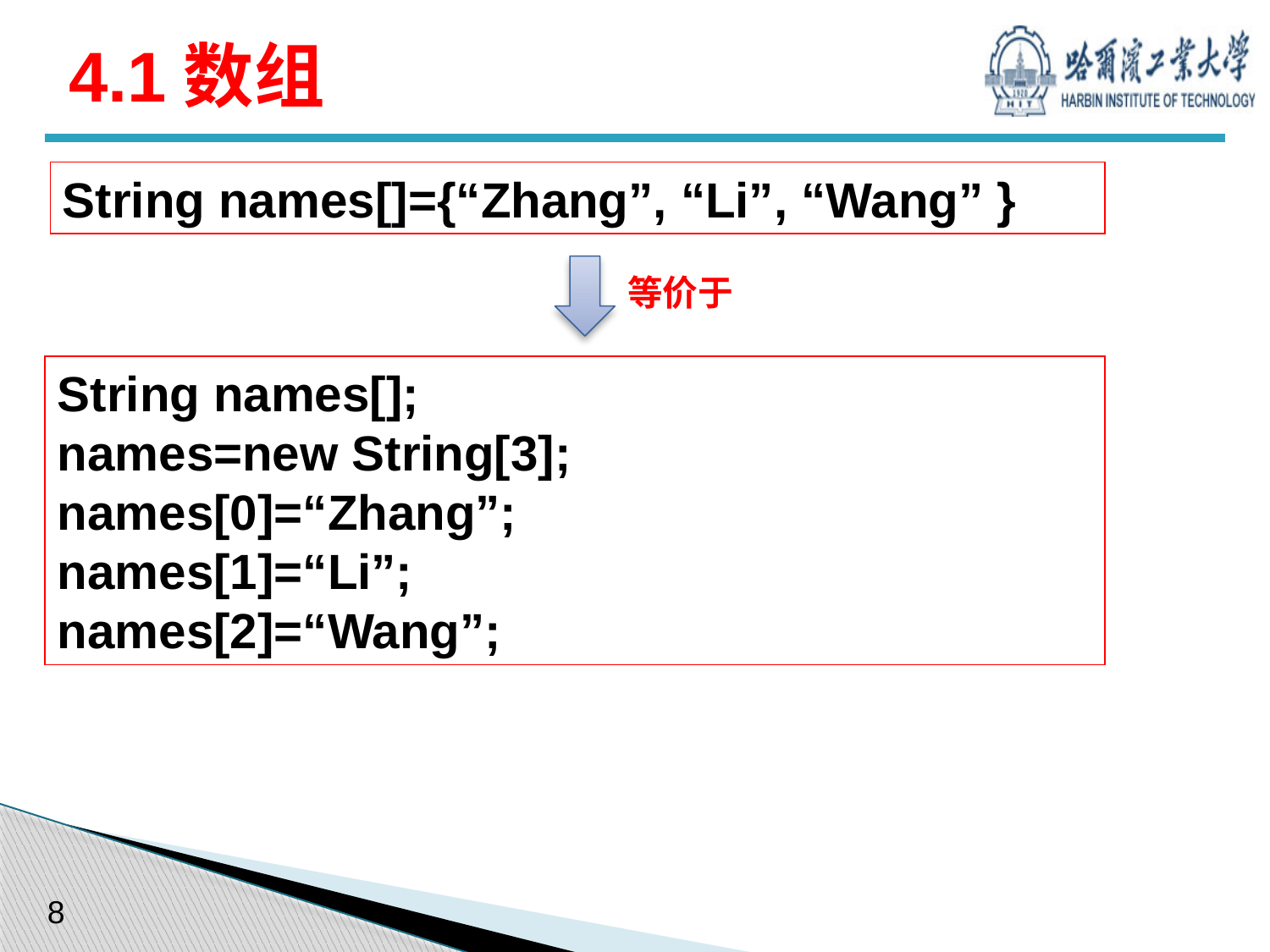

# 4.1数组
String names[]={“Zhang”, “Li”, “Wang” }

等价于
String names[];
names=new String[3];
names[0]=“Zhang”;
names[1]=“Li”;
names[2]=“Wang”;